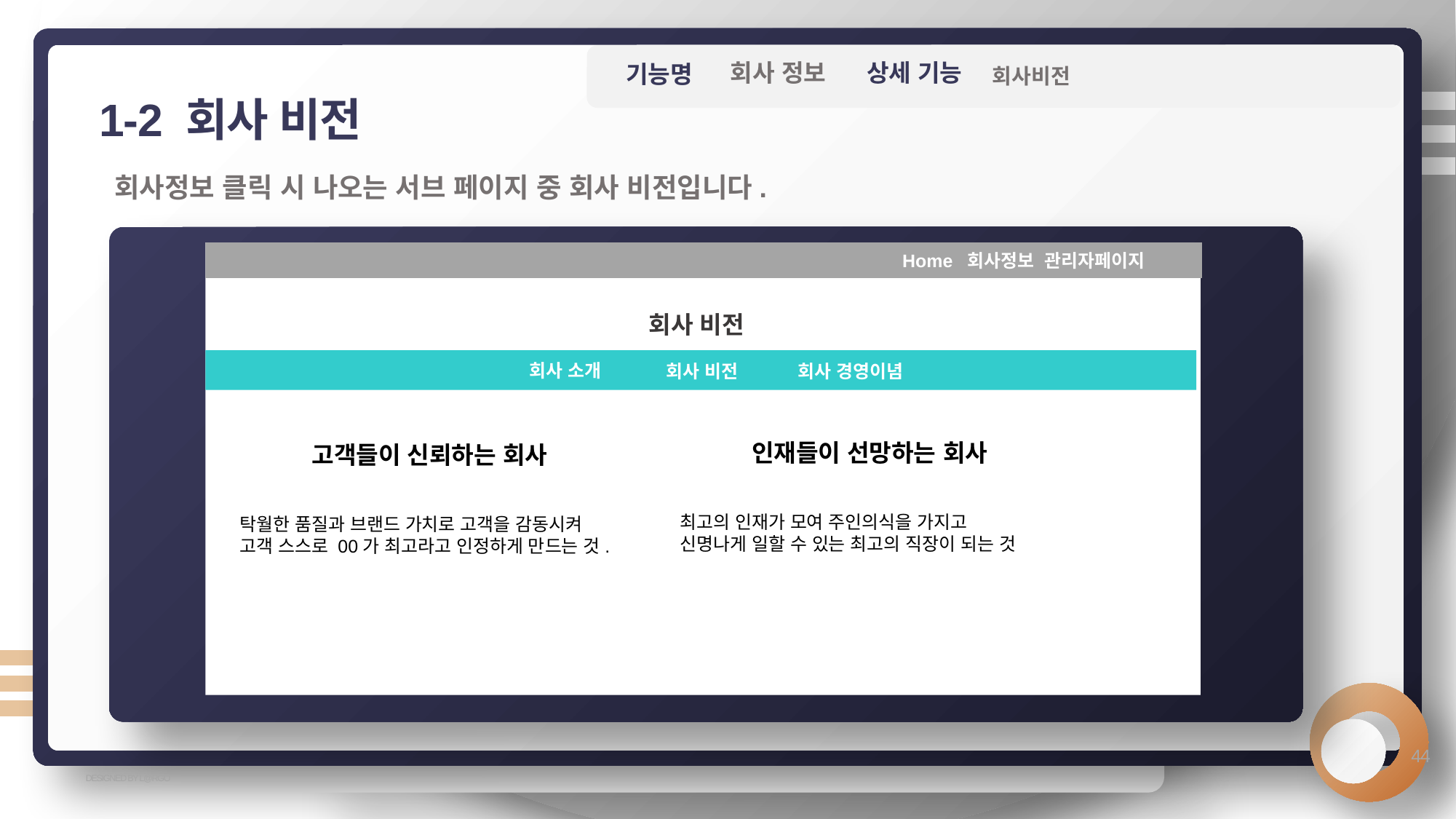

상세 기능
회사 정보
기능명
회사비전
1-2 회사 비전
회사정보 클릭 시 나오는 서브 페이지 중 회사 비전입니다.

Home  회사정보  관리자페이지
회사 비전

회사 소개
회사 경영이념
회사 비전
인재들이 선망하는 회사

고객들이 신뢰하는 회사

최고의 인재가 모여 주인의식을 가지고
신명나게 일할 수 있는 최고의 직장이 되는 것
탁월한 품질과 브랜드 가치로 고객을 감동시켜
고객 스스로 00가 최고라고 인정하게 만드는 것.
44
DESIGNED BY L@RGO